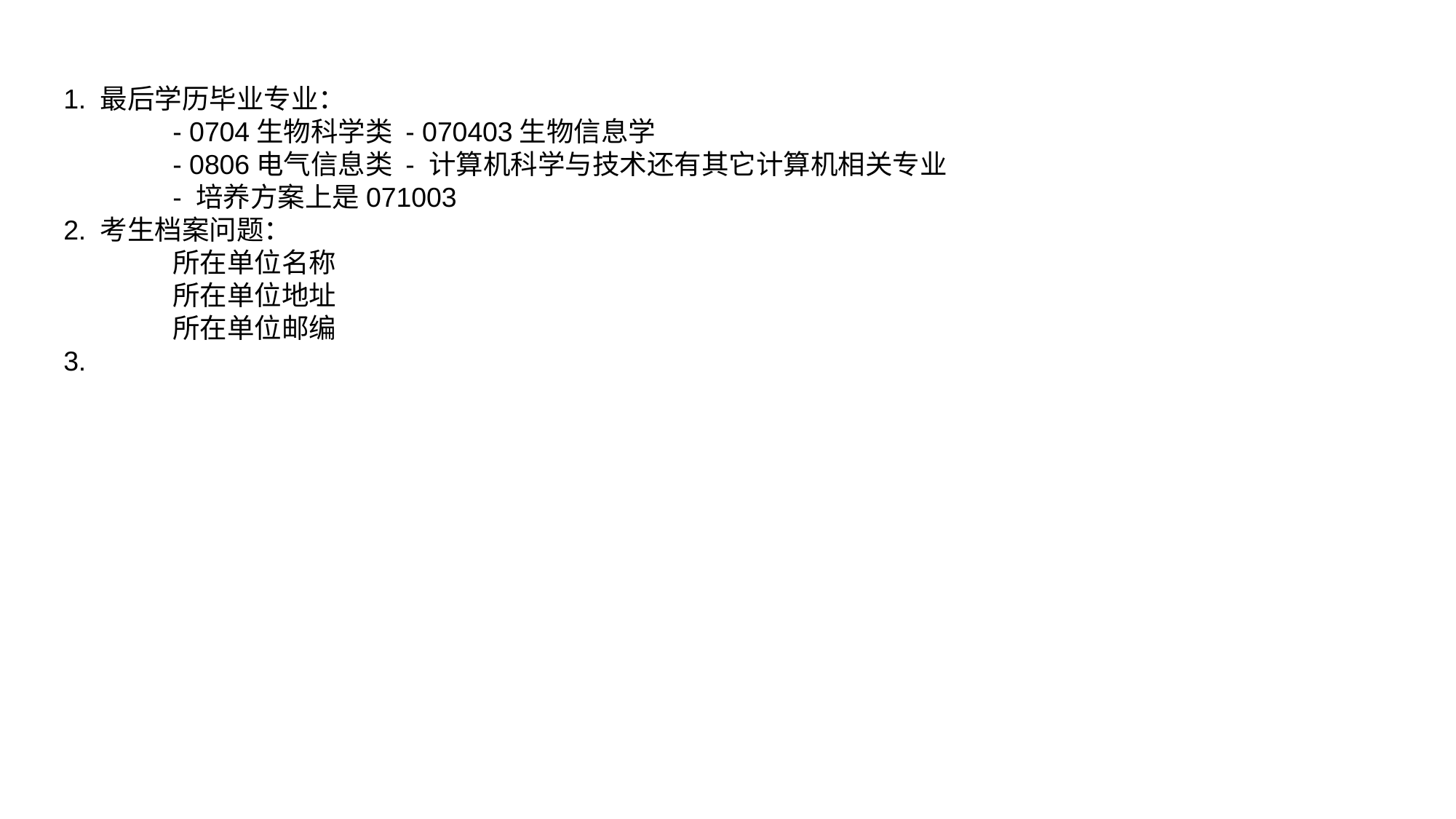

1. 最后学历毕业专业：
	- 0704生物科学类 - 070403生物信息学
	- 0806电气信息类 - 计算机科学与技术还有其它计算机相关专业
	- 培养方案上是071003
2. 考生档案问题：
	所在单位名称
	所在单位地址
	所在单位邮编
3.